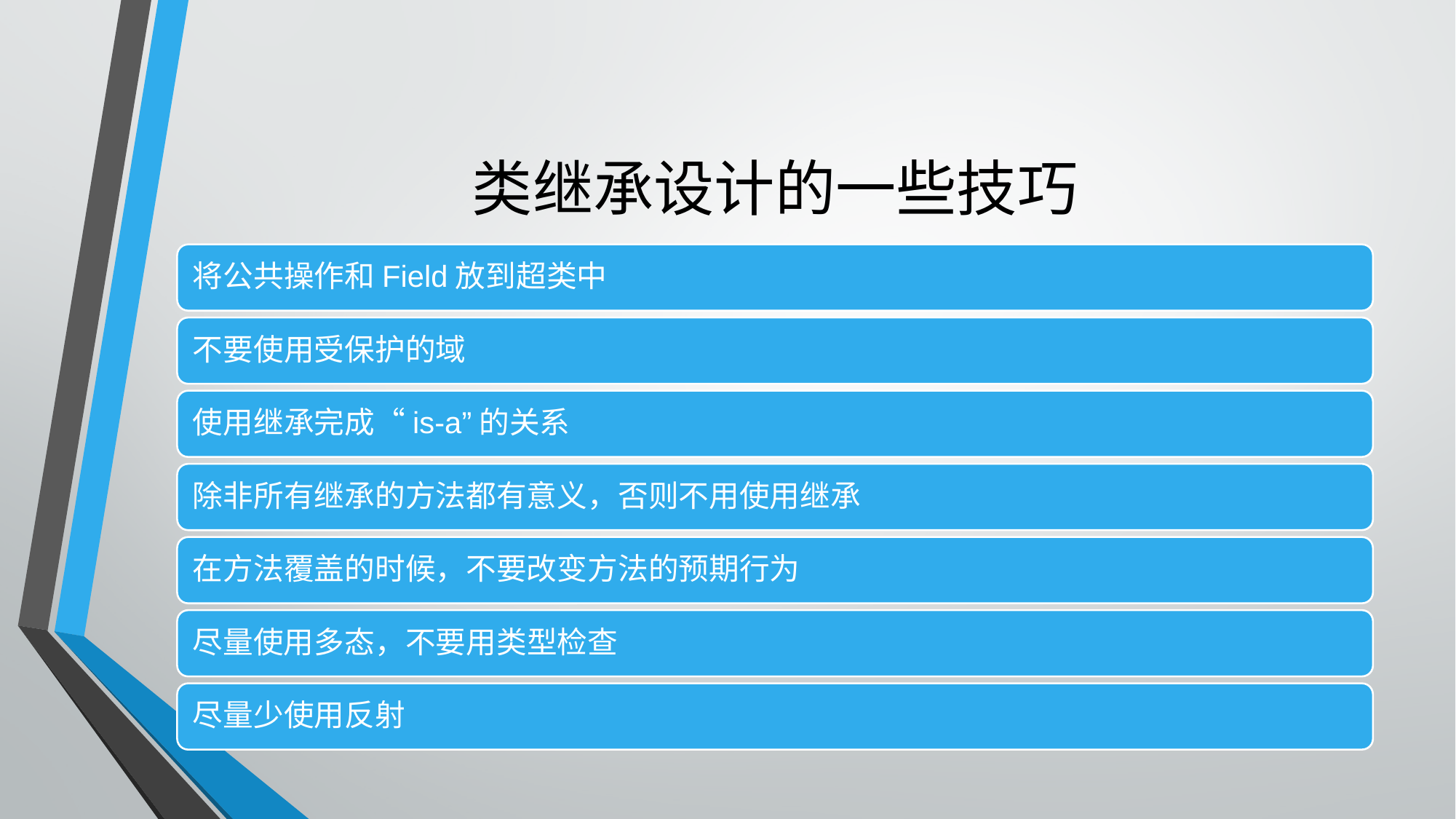

# 类继承设计的一些技巧
将公共操作和Field放到超类中
不要使用受保护的域
使用继承完成“is-a”的关系
除非所有继承的方法都有意义，否则不用使用继承
在方法覆盖的时候，不要改变方法的预期行为
尽量使用多态，不要用类型检查
尽量少使用反射